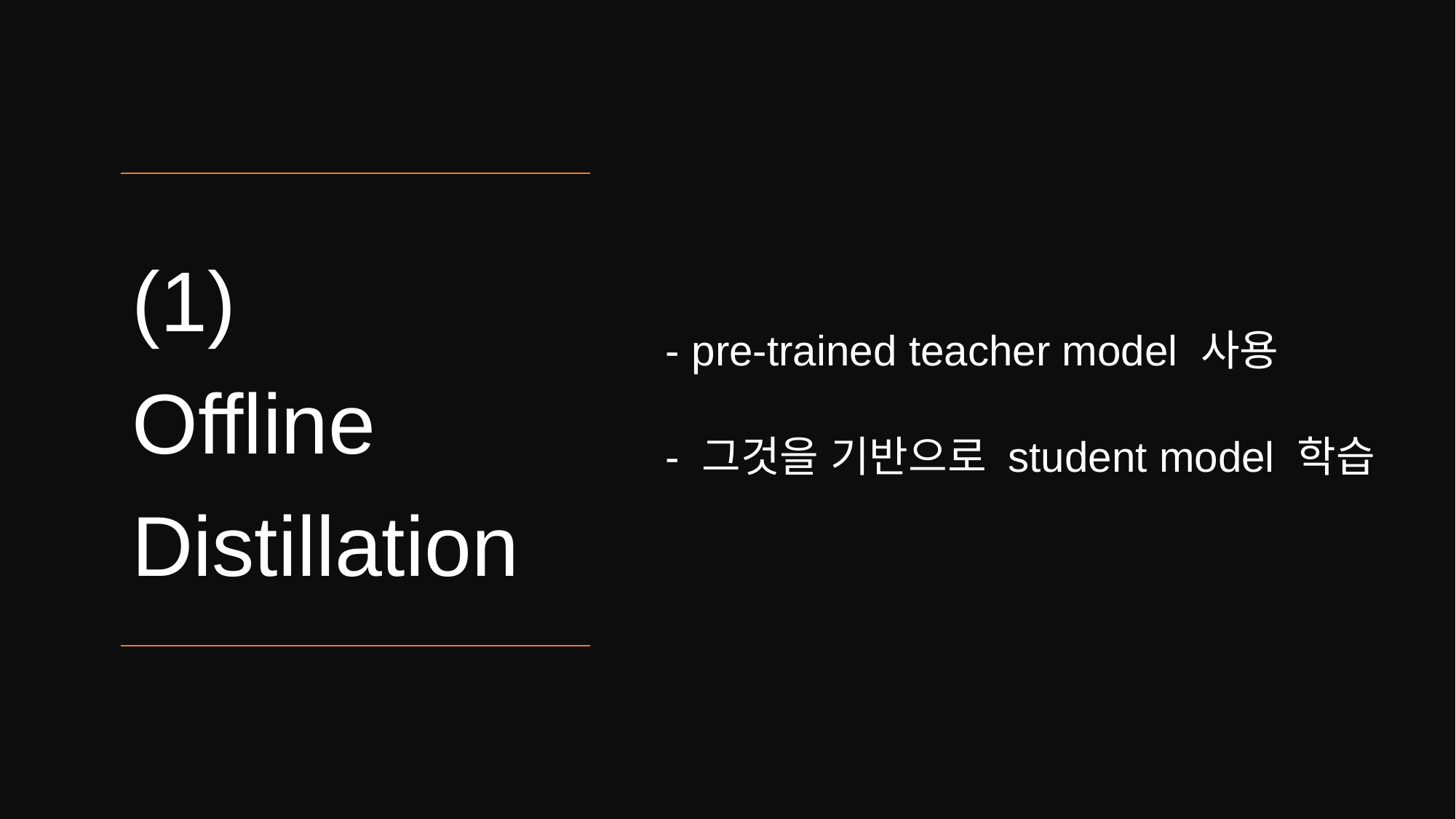

- pre-trained teacher model 사용
   - 그것을 기반으로 student model 학습
# (1) Offline Distillation